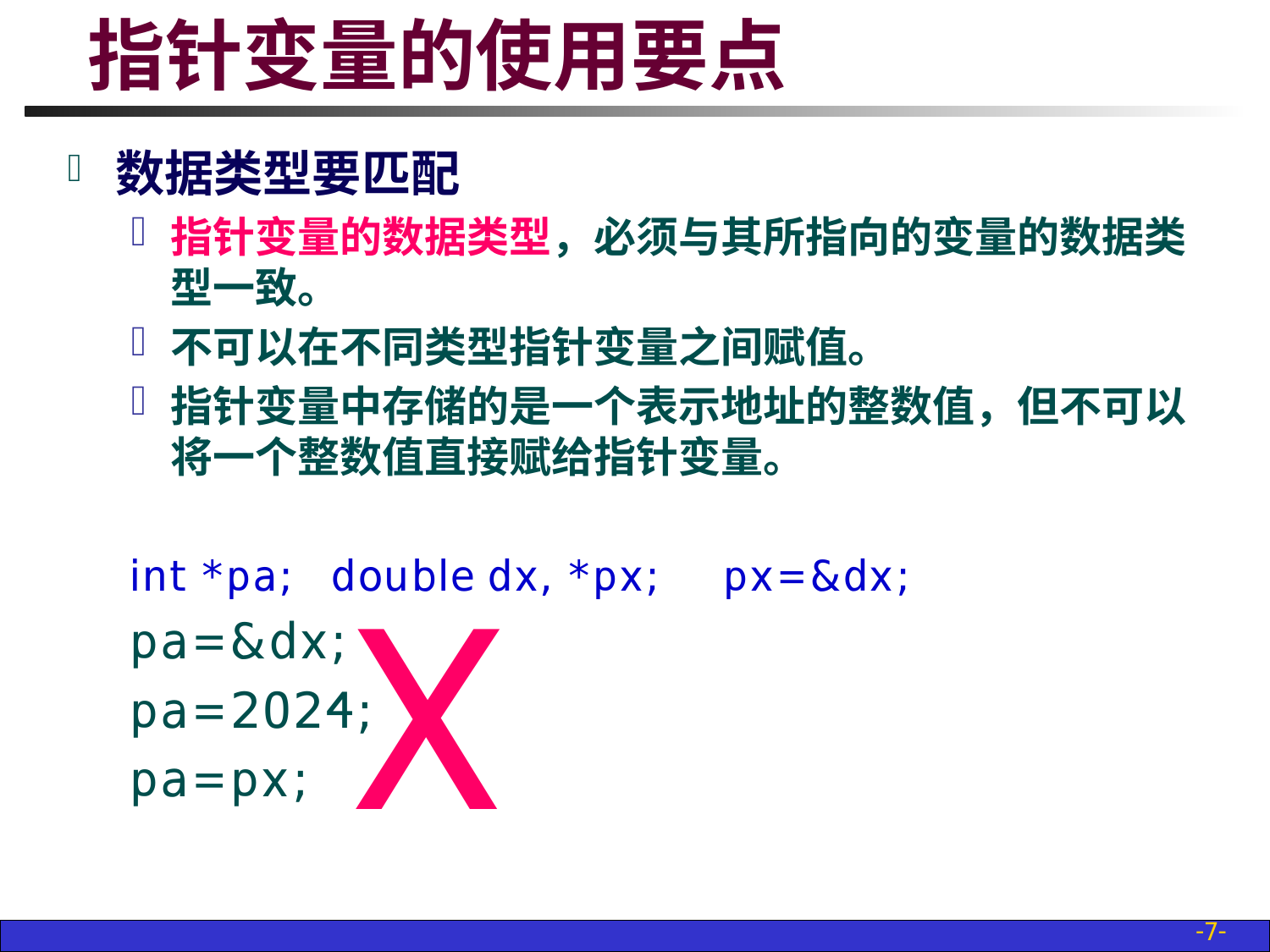

# 指针变量的使用要点
数据类型要匹配
指针变量的数据类型，必须与其所指向的变量的数据类型一致。
不可以在不同类型指针变量之间赋值。
指针变量中存储的是一个表示地址的整数值，但不可以将一个整数值直接赋给指针变量。

int *pa;   double dx, *px;     px=&dx;
pa=&dx;
pa=2024;
pa=px;

X
-7-